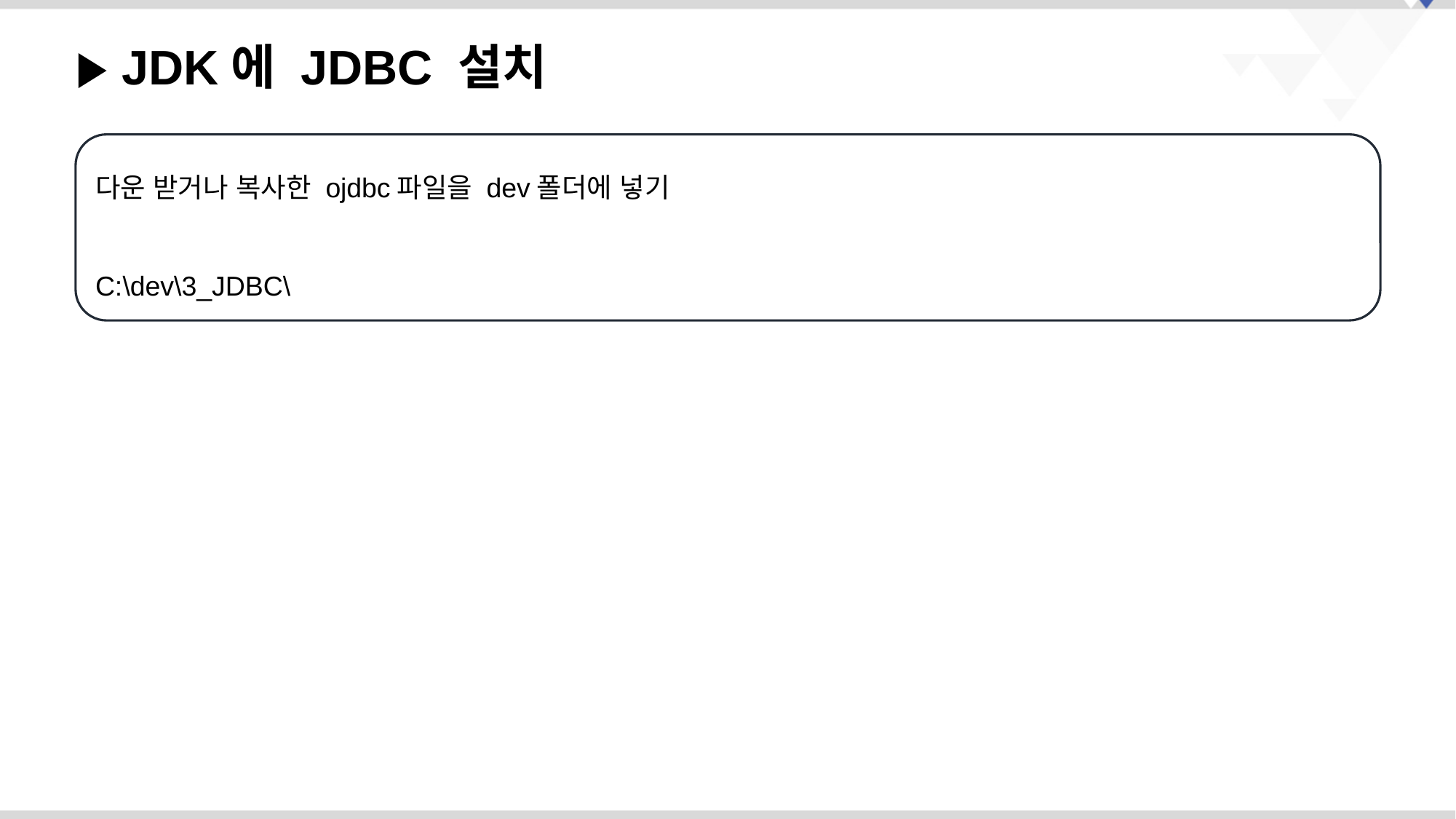

▶ JDK에 JDBC 설치
다운 받거나 복사한 ojdbc파일을 dev폴더에 넣기

C:\dev\3_JDBC\